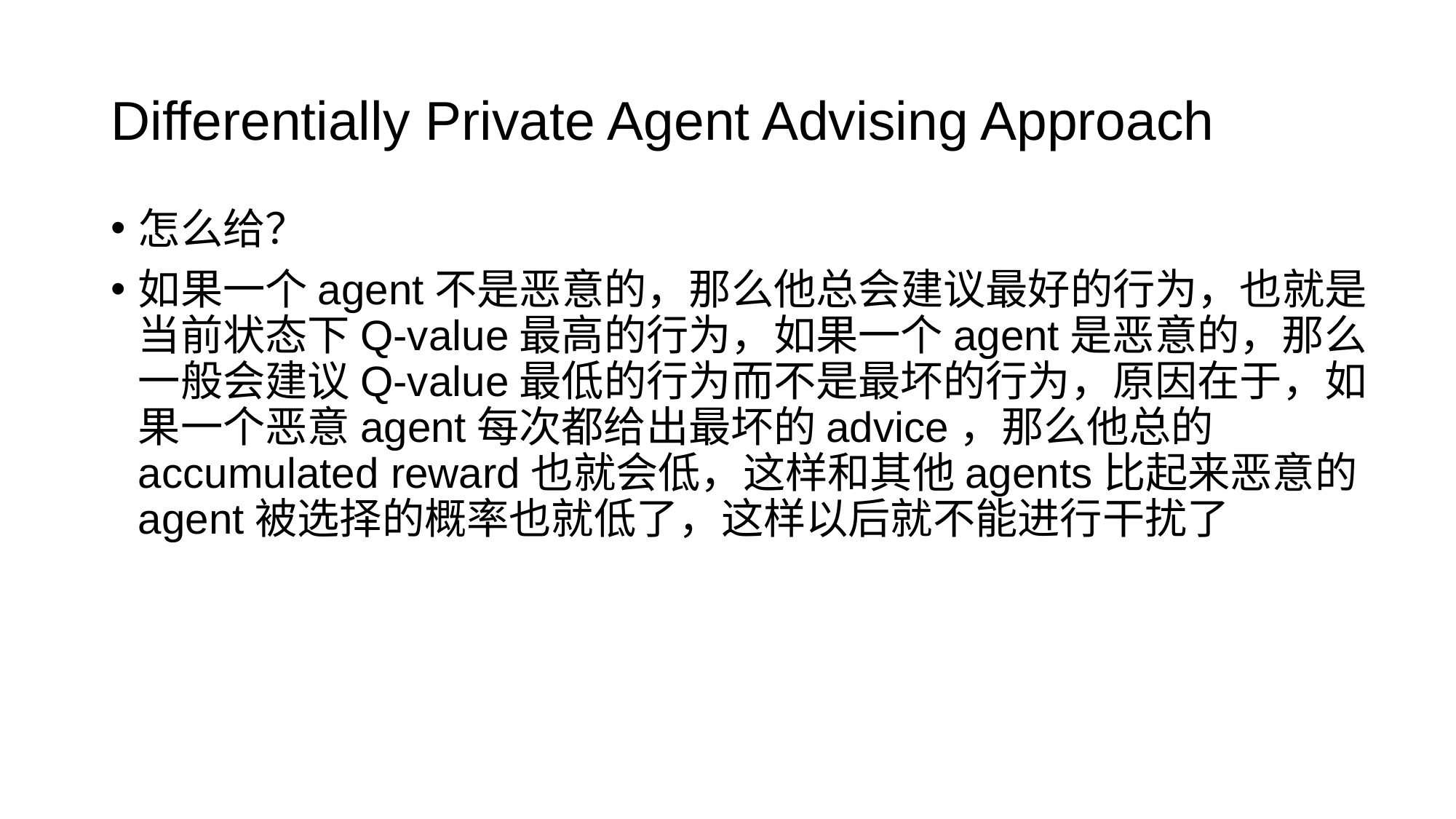

# Differentially Private Agent Advising Approach
怎么给？
如果一个agent不是恶意的，那么他总会建议最好的行为，也就是当前状态下Q-value最高的行为，如果一个agent是恶意的，那么一般会建议Q-value最低的行为而不是最坏的行为，原因在于，如果一个恶意agent每次都给出最坏的advice，那么他总的accumulated reward也就会低，这样和其他agents比起来恶意的agent被选择的概率也就低了，这样以后就不能进行干扰了